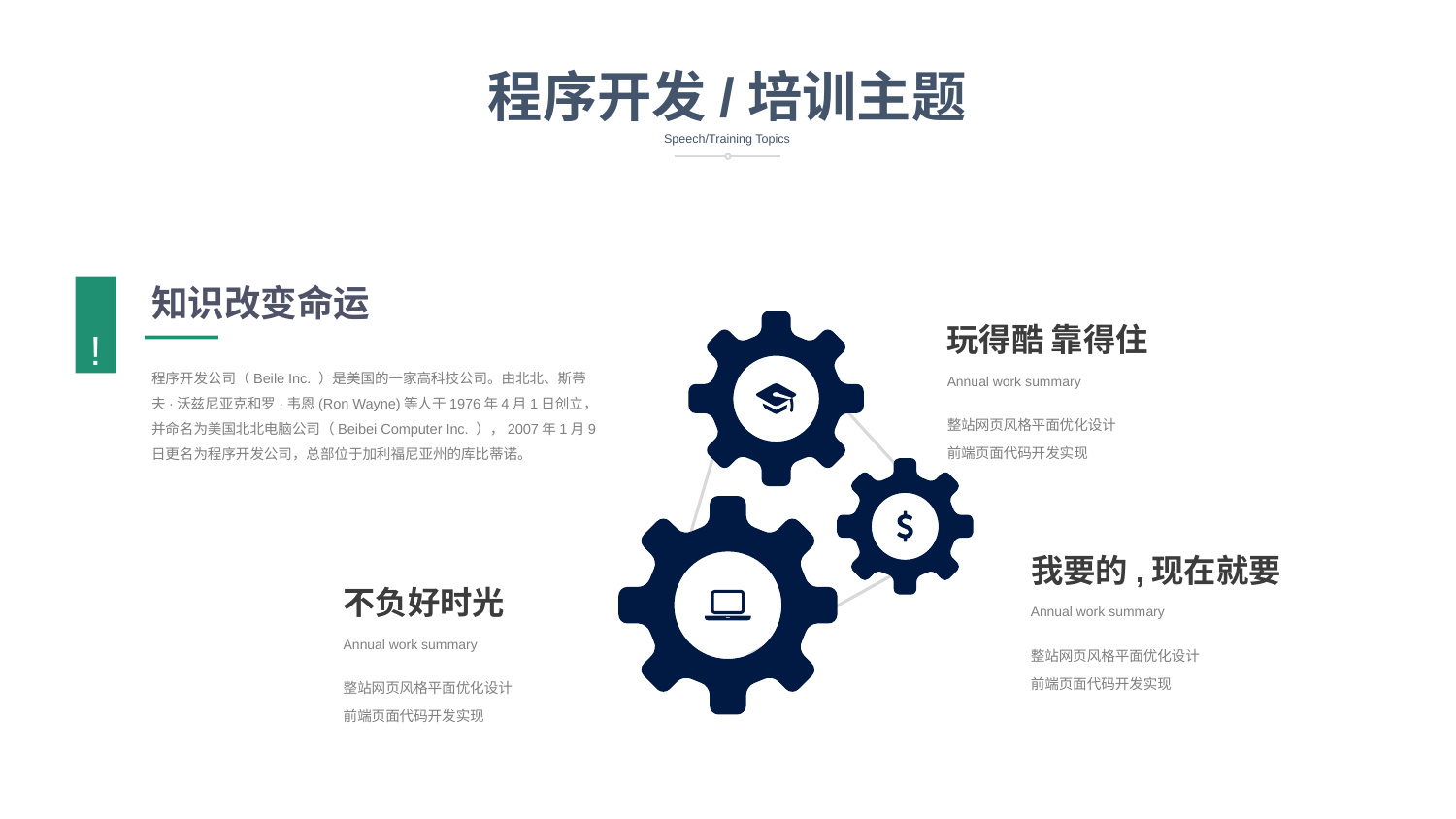

程序开发/培训主题
Speech/Training Topics

知识改变命运

!

玩得酷 靠得住

程序开发公司（Beile Inc. ）是美国的一家高科技公司。由北北、斯蒂夫·沃兹尼亚克和罗·韦恩(Ron Wayne)等人于1976年4月1日创立，并命名为美国北北电脑公司（Beibei Computer Inc. ），2007年1月9日更名为程序开发公司，总部位于加利福尼亚州的库比蒂诺。

Annual work summary

整站网页风格平面优化设计
前端页面代码开发实现

我要的,现在就要

不负好时光
Annual work summary
Annual work summary
整站网页风格平面优化设计
前端页面代码开发实现
整站网页风格平面优化设计
前端页面代码开发实现